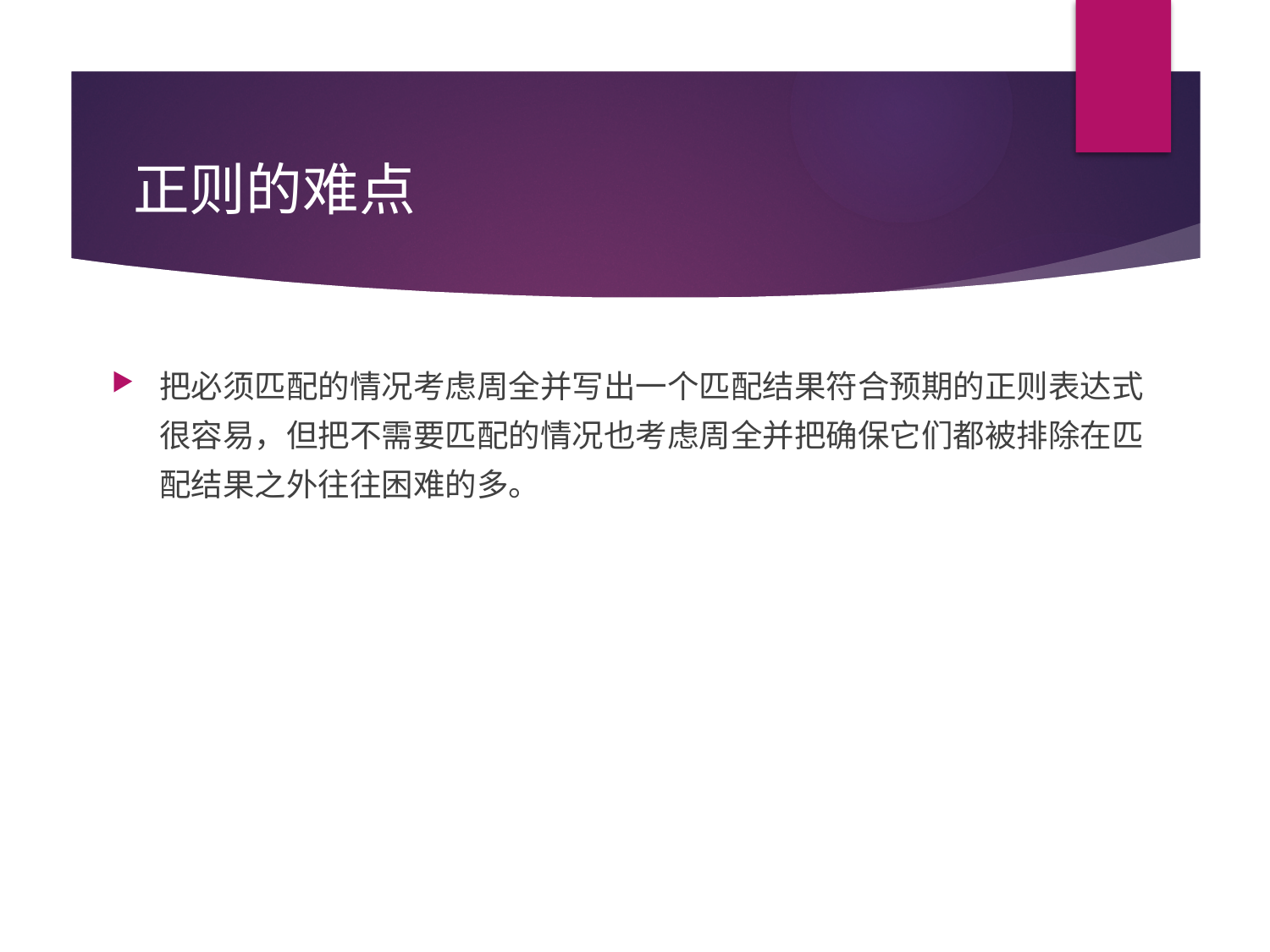

# 正则的难点

把必须匹配的情况考虑周全并写出一个匹配结果符合预期的正则表达式很容易，但把不需要匹配的情况也考虑周全并把确保它们都被排除在匹配结果之外往往困难的多。